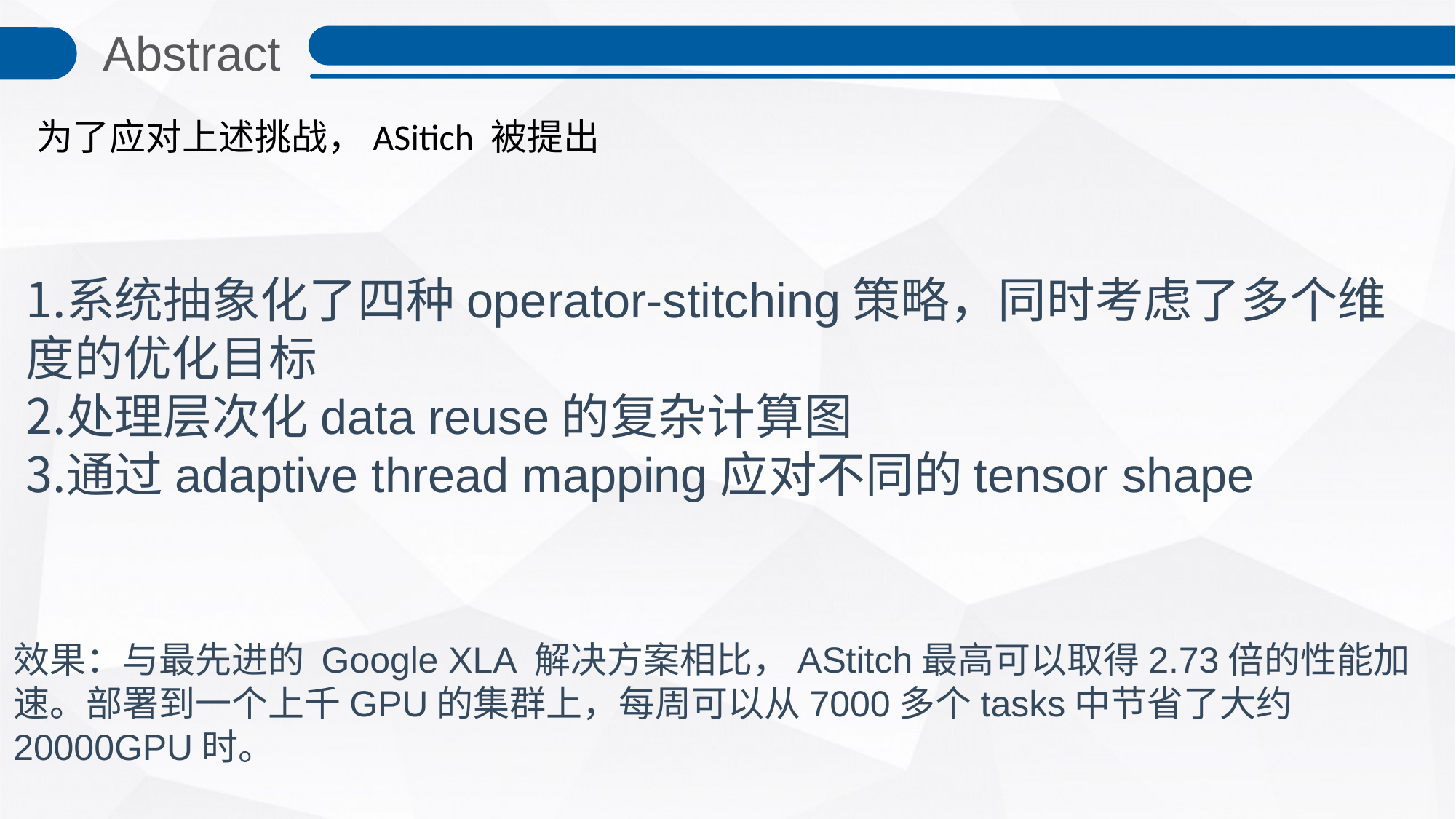

Abstract

为了应对上述挑战，ASitich 被提出

系统抽象化了四种operator-stitching策略，同时考虑了多个维度的优化目标
处理层次化data reuse的复杂计算图
通过adaptive thread mapping应对不同的tensor shape

效果：与最先进的 Google XLA 解决方案相比，AStitch最高可以取得2.73倍的性能加速。部署到一个上千GPU的集群上，每周可以从7000多个tasks中节省了大约20000GPU时。